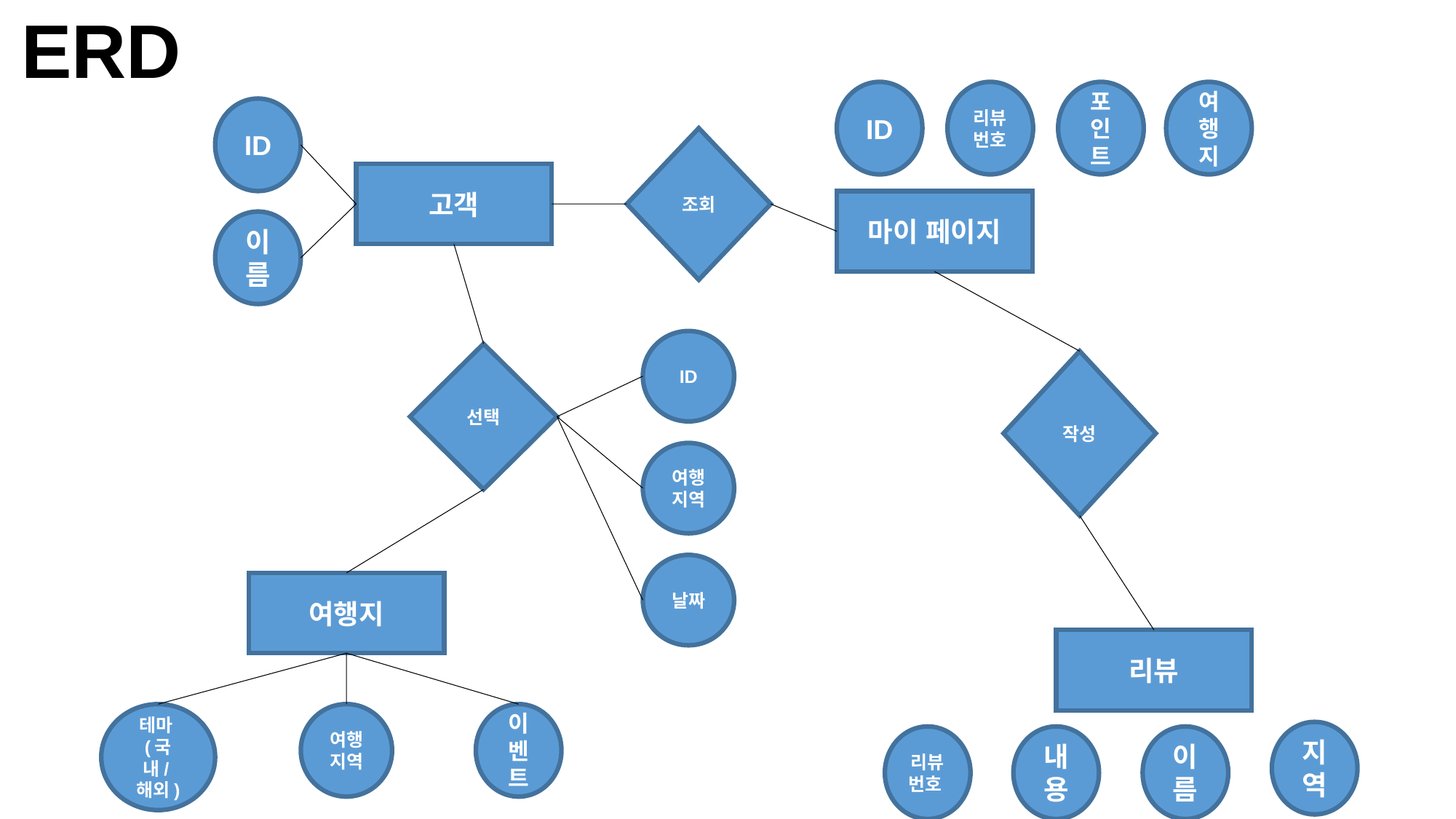

ERD
ID
리뷰 번호
포인트
여행지
ID
조회
고객
마이 페이지
이름
ID
선택
작성
여행 지역
날짜
여행지
리뷰
테마(국내/해외)
여행 지역
이벤트
지역
리뷰 번호
내용
이름